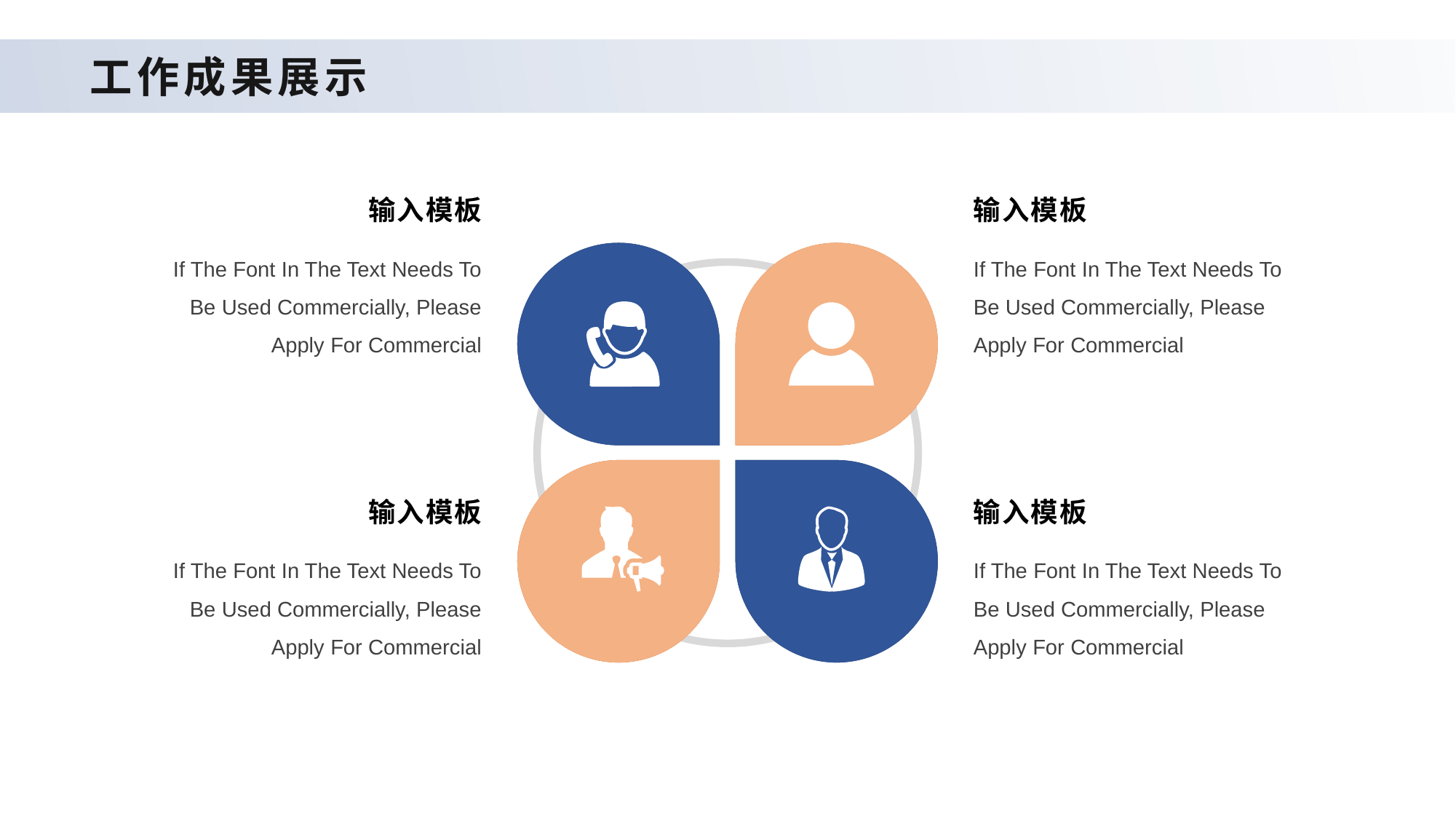

BBAAD9C20180234D78E509342D30B490A2B9B2081D3D2B70ADD98433B1092BA66B48B638116B6B0622592708C84631EC78F9212A41D06B111B5EC2463BBE24DE24F1F13DAF2766B7B4172CC760F24DF1AC31E1E57598618E48F78198ECB49CA8DB96259CDEB
# 工作成果展示
输入模板
输入模板
If The Font In The Text Needs To Be Used Commercially, Please Apply For Commercial
If The Font In The Text Needs To Be Used Commercially, Please Apply For Commercial

输入模板
输入模板

If The Font In The Text Needs To Be Used Commercially, Please Apply For Commercial
If The Font In The Text Needs To Be Used Commercially, Please Apply For Commercial